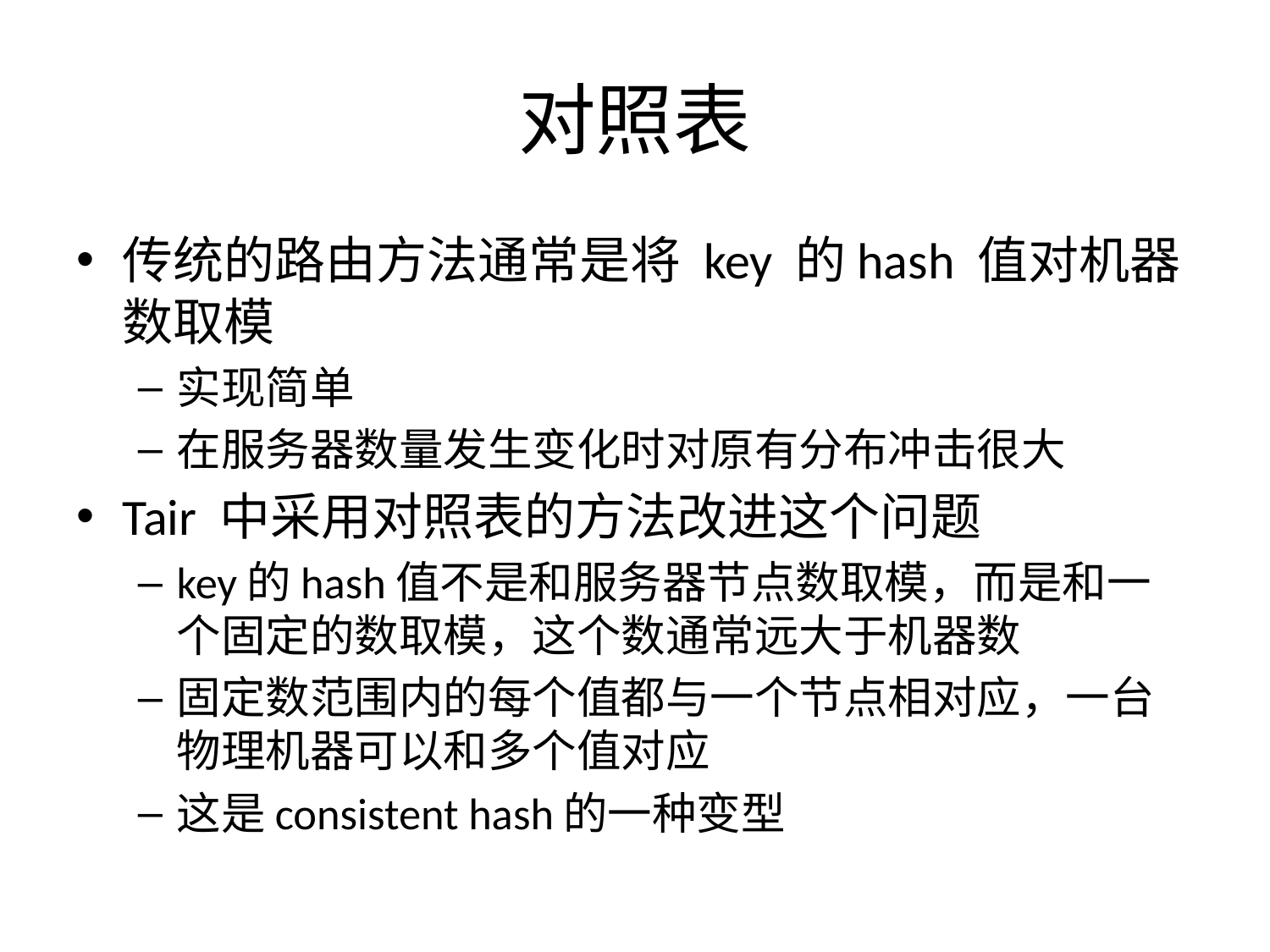

# 对照表
传统的路由方法通常是将 key 的hash 值对机器数取模
实现简单
在服务器数量发生变化时对原有分布冲击很大
Tair 中采用对照表的方法改进这个问题
key的hash值不是和服务器节点数取模，而是和一个固定的数取模，这个数通常远大于机器数
固定数范围内的每个值都与一个节点相对应，一台物理机器可以和多个值对应
这是consistent hash的一种变型